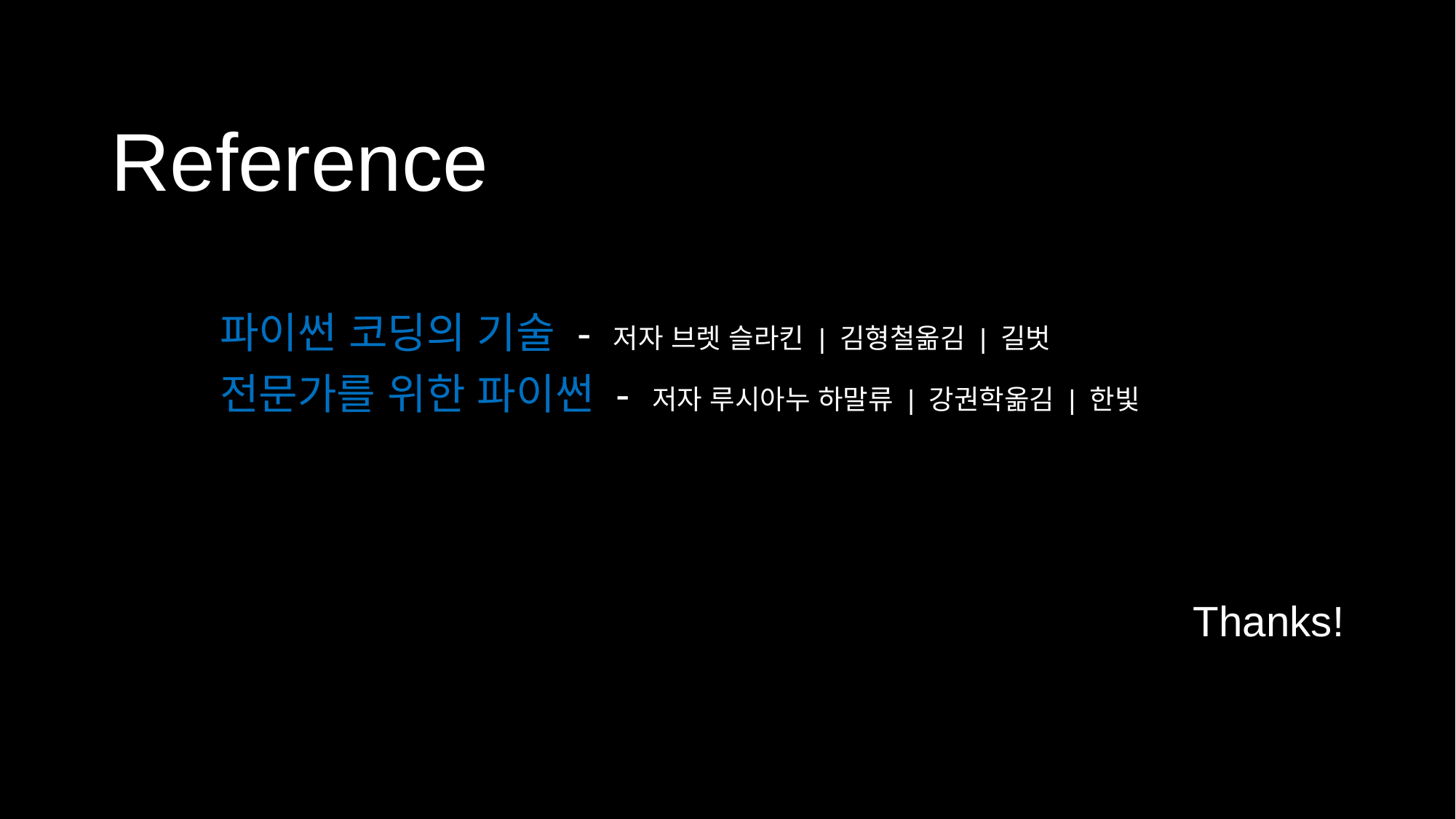

Reference

	파이썬 코딩의 기술 - 저자 브렛 슬라킨 | 김형철옮김 | 길벗
	전문가를 위한 파이썬 - 저자 루시아누 하말류 | 강권학옮김 | 한빛

Thanks!